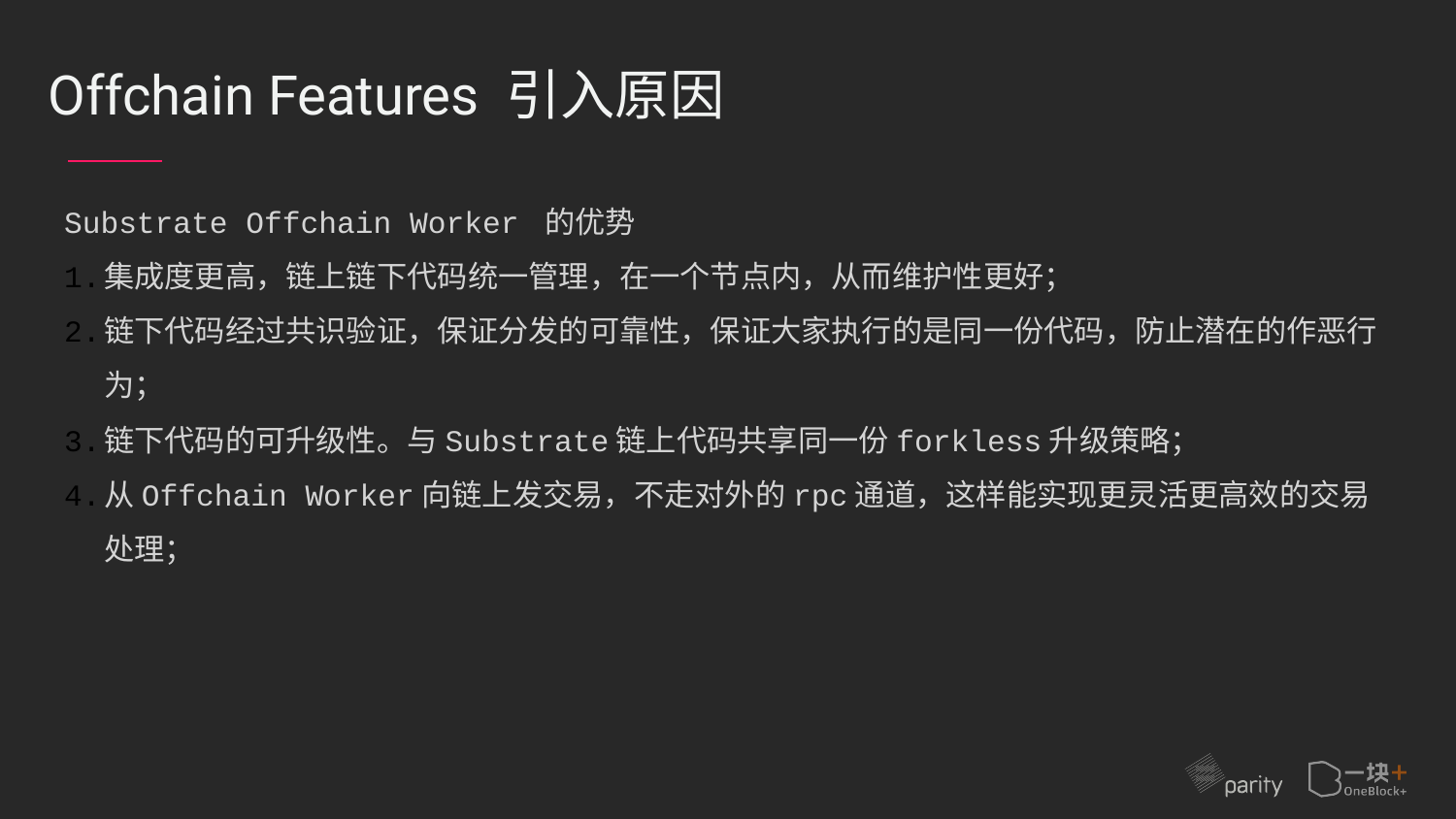

Offchain Features 引入原因
Substrate Offchain Worker 的优势
集成度更高，链上链下代码统一管理，在一个节点内，从而维护性更好；
链下代码经过共识验证，保证分发的可靠性，保证大家执行的是同一份代码，防止潜在的作恶行为；
链下代码的可升级性。与Substrate链上代码共享同一份forkless升级策略；
从Offchain Worker向链上发交易，不走对外的rpc通道，这样能实现更灵活更高效的交易处理；